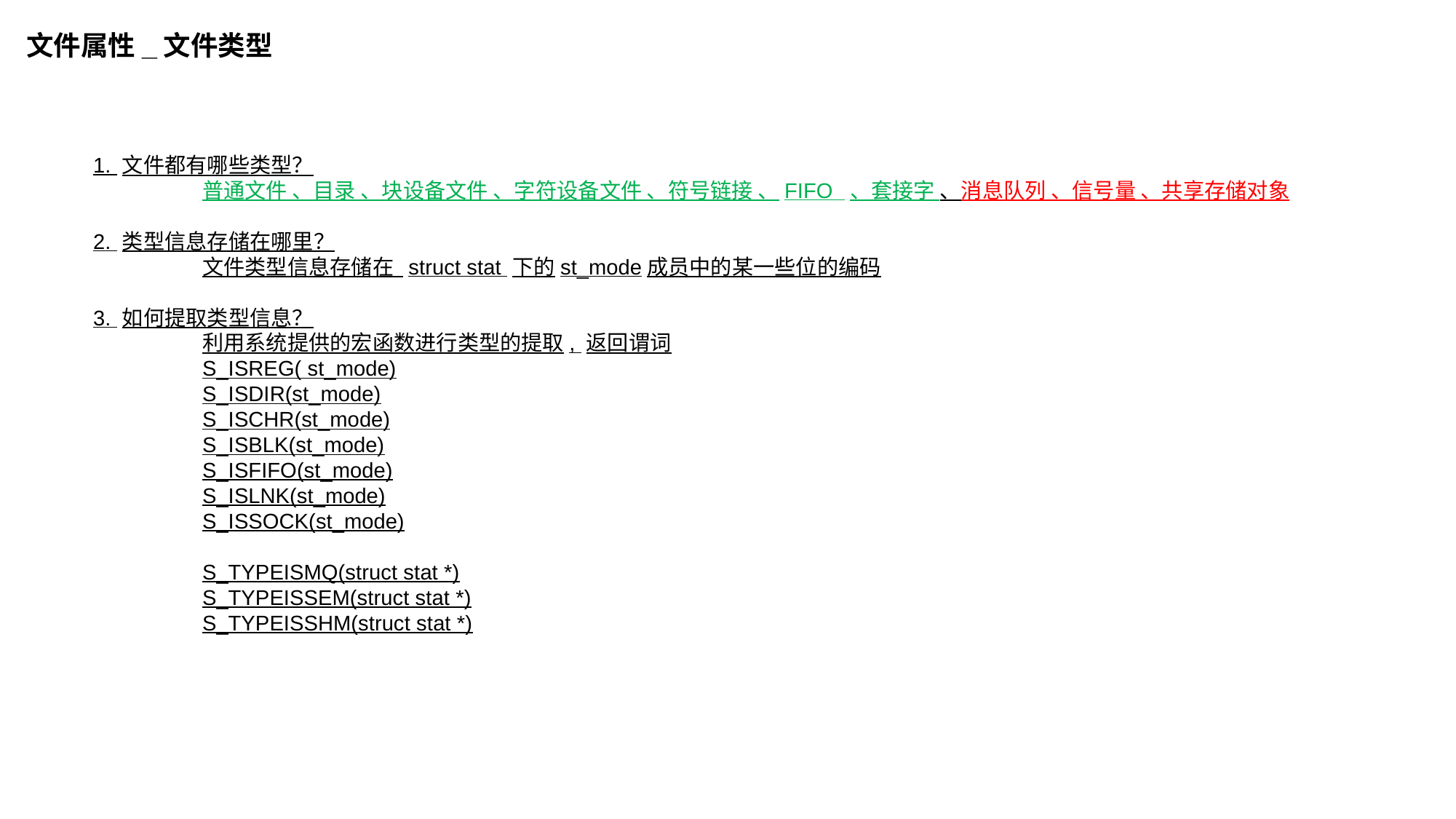

文件属性_文件类型
1. 文件都有哪些类型？
	普通文件 、目录 、块设备文件 、字符设备文件 、符号链接 、FIFO  、套接字 、消息队列 、信号量 、共享存储对象

2. 类型信息存储在哪里？
	文件类型信息存储在  struct stat 下的st_mode成员中的某一些位的编码

3. 如何提取类型信息？
	利用系统提供的宏函数进行类型的提取, 返回谓词
	S_ISREG( st_mode)
	S_ISDIR(st_mode)
	S_ISCHR(st_mode)
	S_ISBLK(st_mode)
	S_ISFIFO(st_mode)
	S_ISLNK(st_mode)
	S_ISSOCK(st_mode)

	S_TYPEISMQ(struct stat *)
	S_TYPEISSEM(struct stat *)
	S_TYPEISSHM(struct stat *)